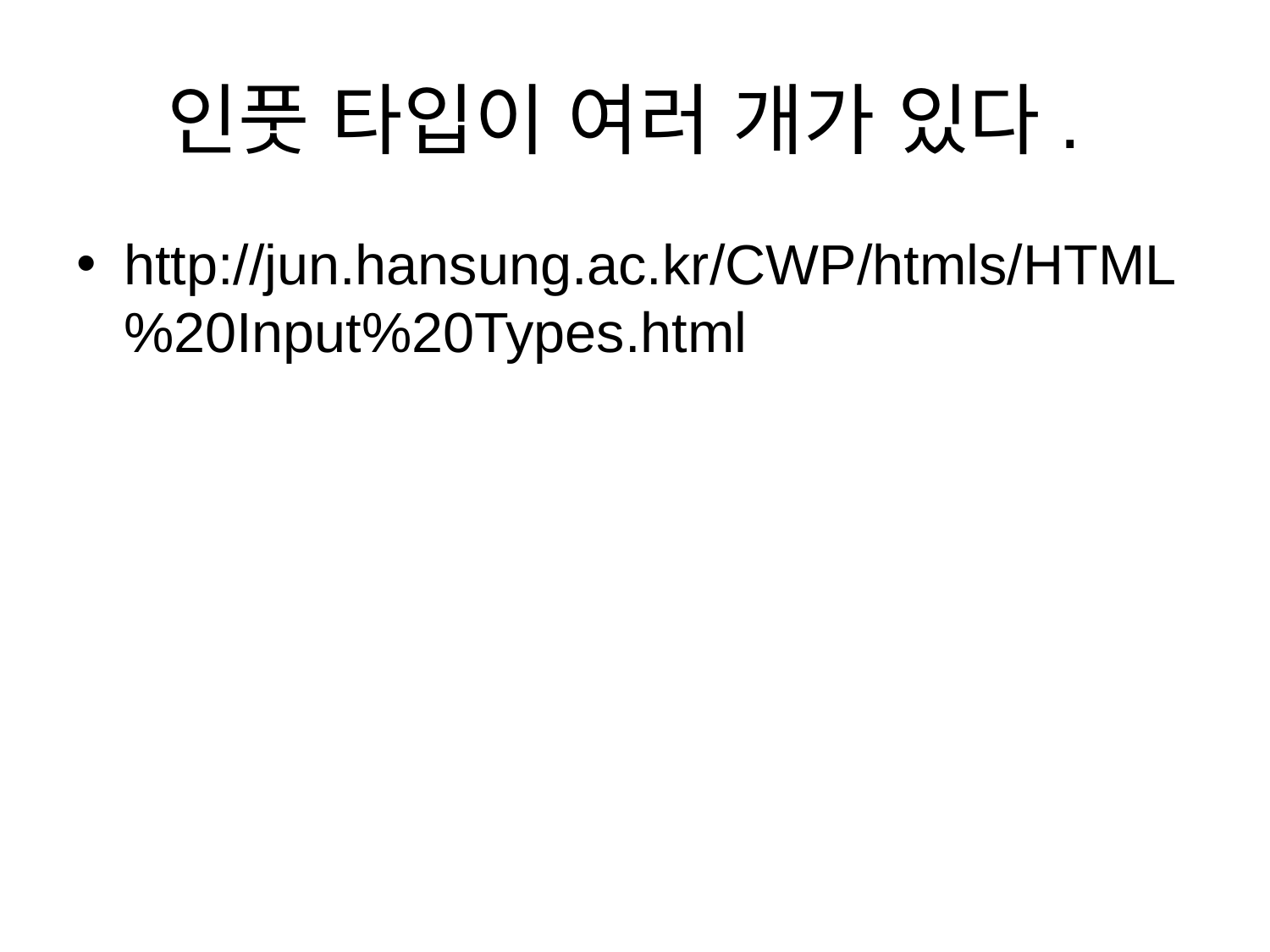

# 인풋 타입이 여러 개가 있다.
http://jun.hansung.ac.kr/CWP/htmls/HTML%20Input%20Types.html